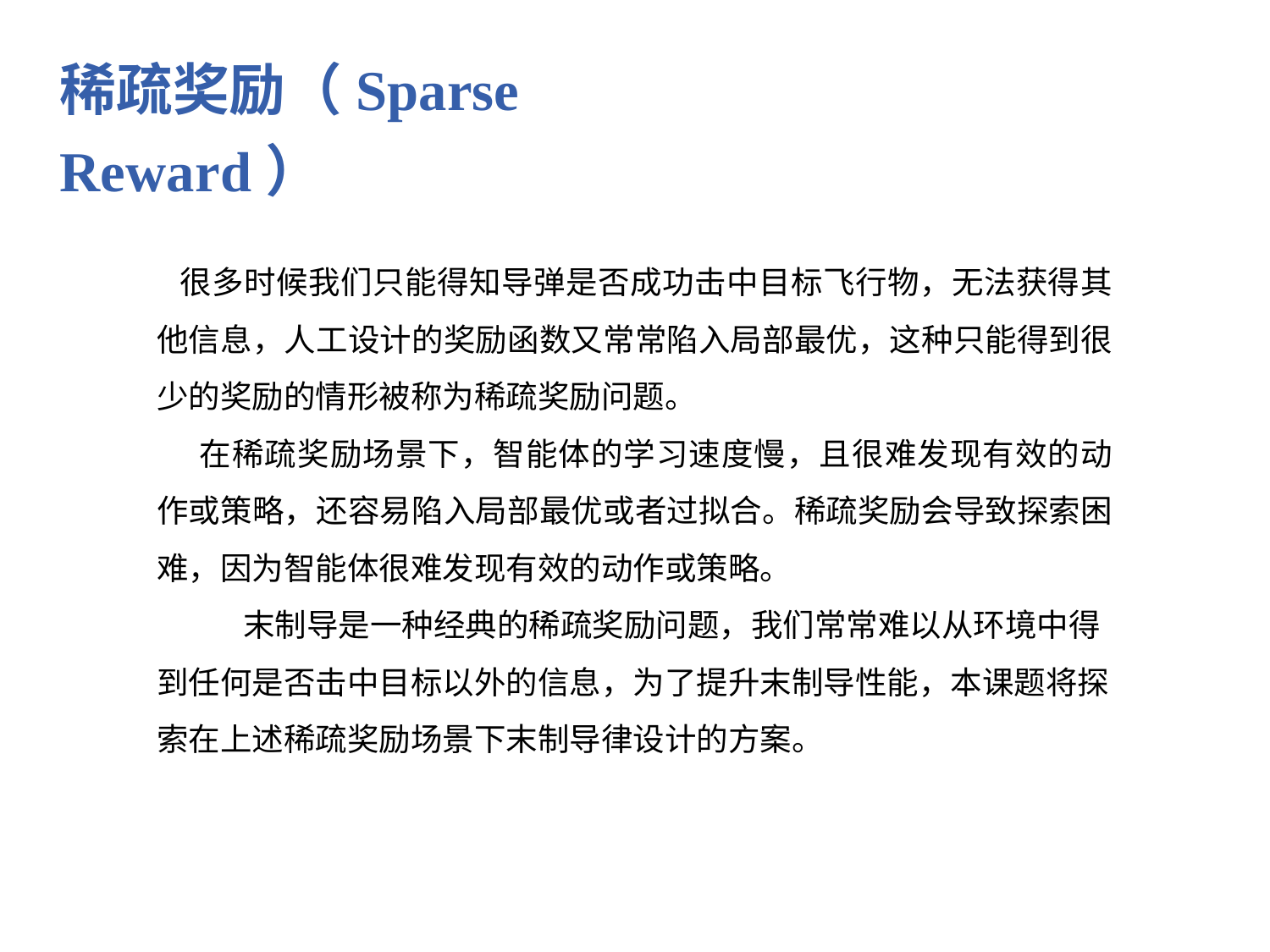

稀疏奖励（Sparse Reward）
  很多时候我们只能得知导弹是否成功击中目标飞行物，无法获得其他信息，人工设计的奖励函数又常常陷入局部最优，这种只能得到很少的奖励的情形被称为稀疏奖励问题。
在稀疏奖励场景下，智能体的学习速度慢，且很难发现有效的动作或策略，还容易陷入局部最优或者过拟合。稀疏奖励会导致探索困难，因为智能体很难发现有效的动作或策略。
     末制导是一种经典的稀疏奖励问题，我们常常难以从环境中得到任何是否击中目标以外的信息，为了提升末制导性能，本课题将探索在上述稀疏奖励场景下末制导律设计的方案。